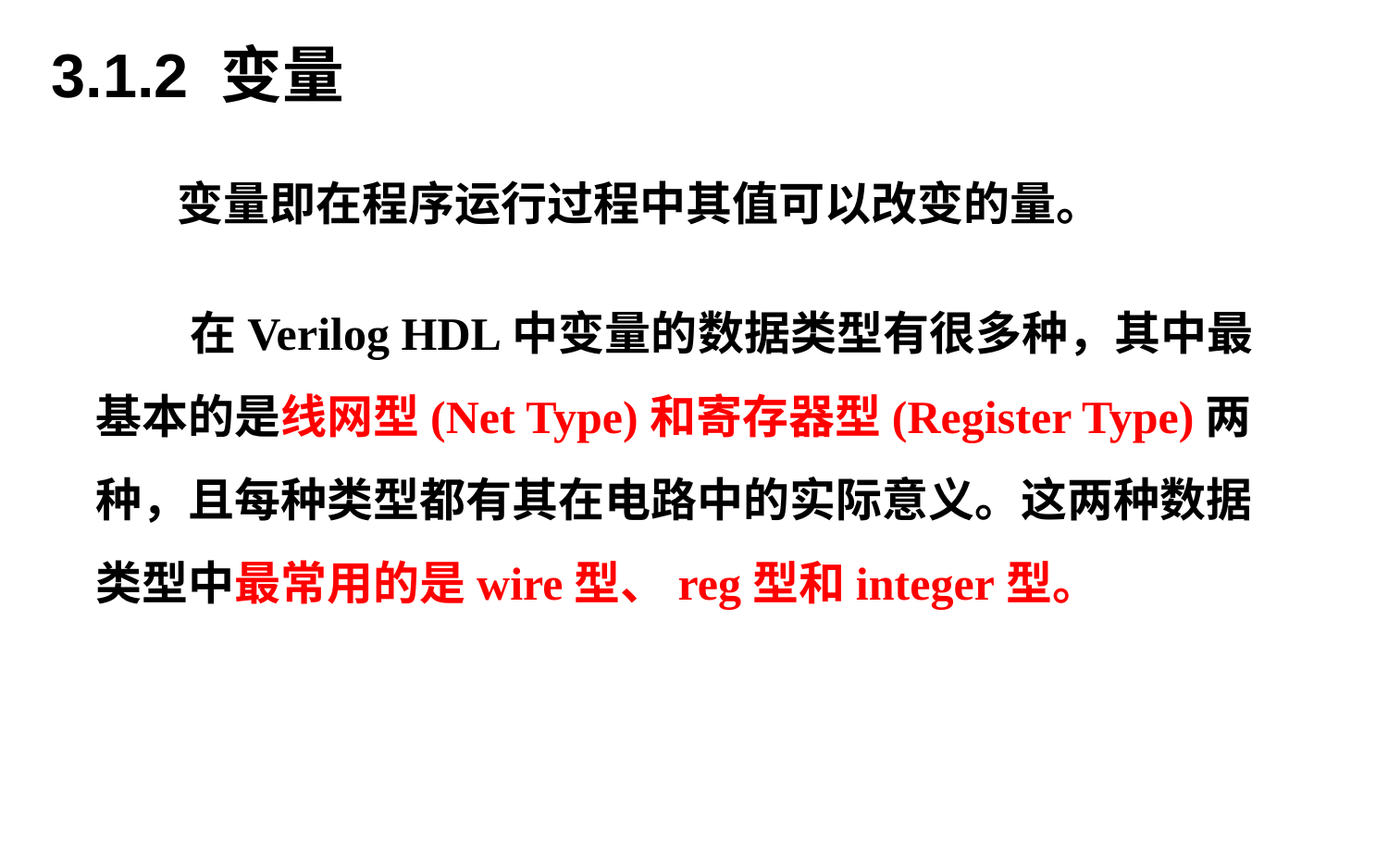

3.1.2 变量
　　变量即在程序运行过程中其值可以改变的量。
        在Verilog HDL中变量的数据类型有很多种，其中最基本的是线网型(Net Type)和寄存器型(Register Type)两种，且每种类型都有其在电路中的实际意义。这两种数据类型中最常用的是wire型、reg型和integer型。